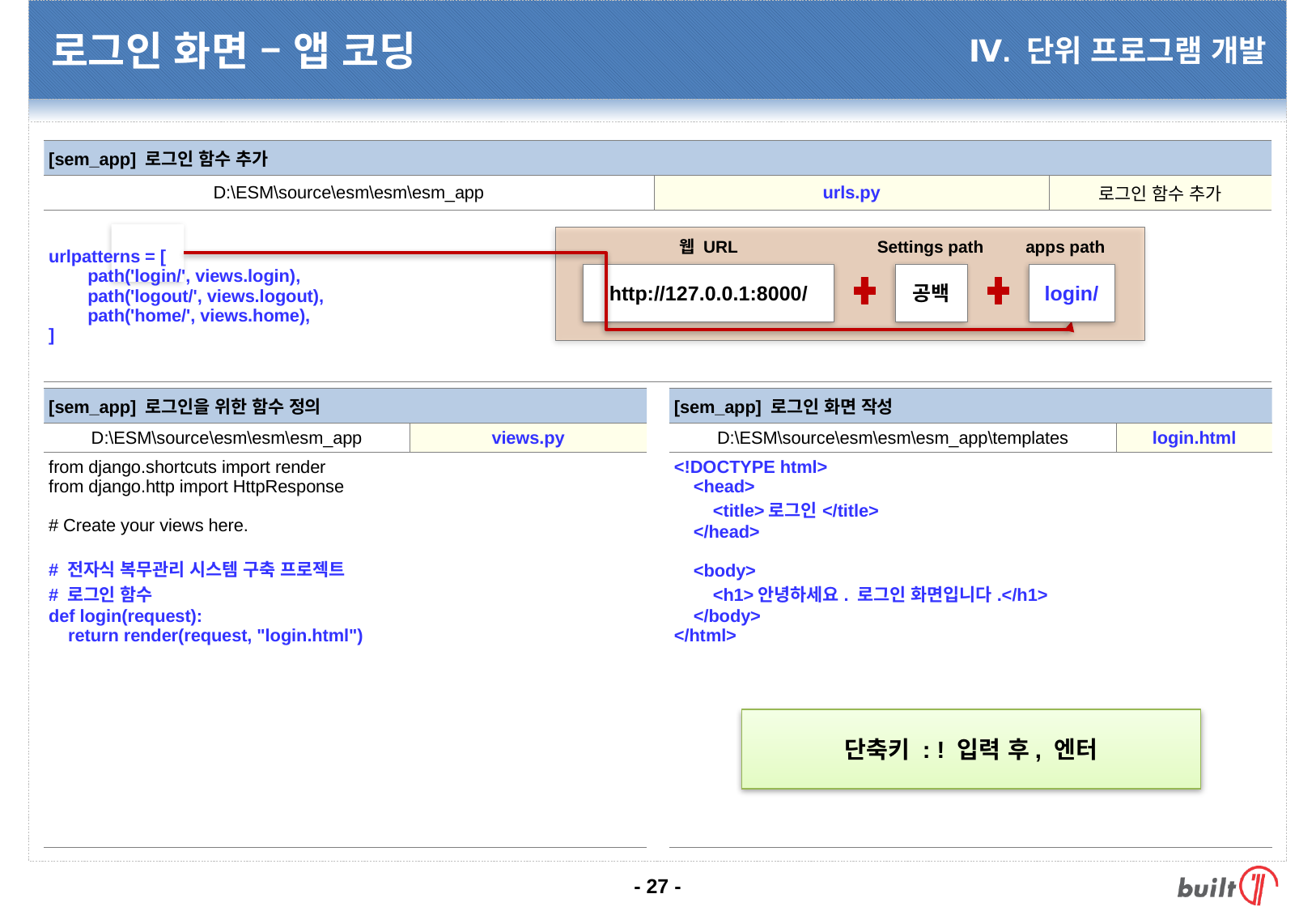

# 로그인 화면 – 앱 코딩
Ⅳ. 단위 프로그램 개발
| [sem\_app] 로그인 함수 추가 |  |  |
| --- | --- | --- |
| D:\ESM\source\esm\esm\esm\_app | urls.py | 로그인 함수 추가 |
| urlpatterns = [ path('login/', views.login), path('logout/', views.logout), path('home/', views.home), ] |  |  |

웹 URL
Settings path
apps path
http://127.0.0.1:8000/
공백
login/

| [sem\_app] 로그인을 위한 함수 정의 |  |
| --- | --- |
| D:\ESM\source\esm\esm\esm\_app | views.py |
| from django.shortcuts import render from django.http import HttpResponse # Create your views here. # 전자식 복무관리 시스템 구축 프로젝트 # 로그인 함수 def login(request): return render(request, "login.html") |  |
| [sem\_app] 로그인 화면 작성 |  |
| --- | --- |
| D:\ESM\source\esm\esm\esm\_app\templates | login.html |
| <!DOCTYPE html> <head> <title>로그인</title> </head> <body> <h1>안녕하세요. 로그인 화면입니다.</h1> </body> </html> |  |
단축키 : ! 입력 후, 엔터